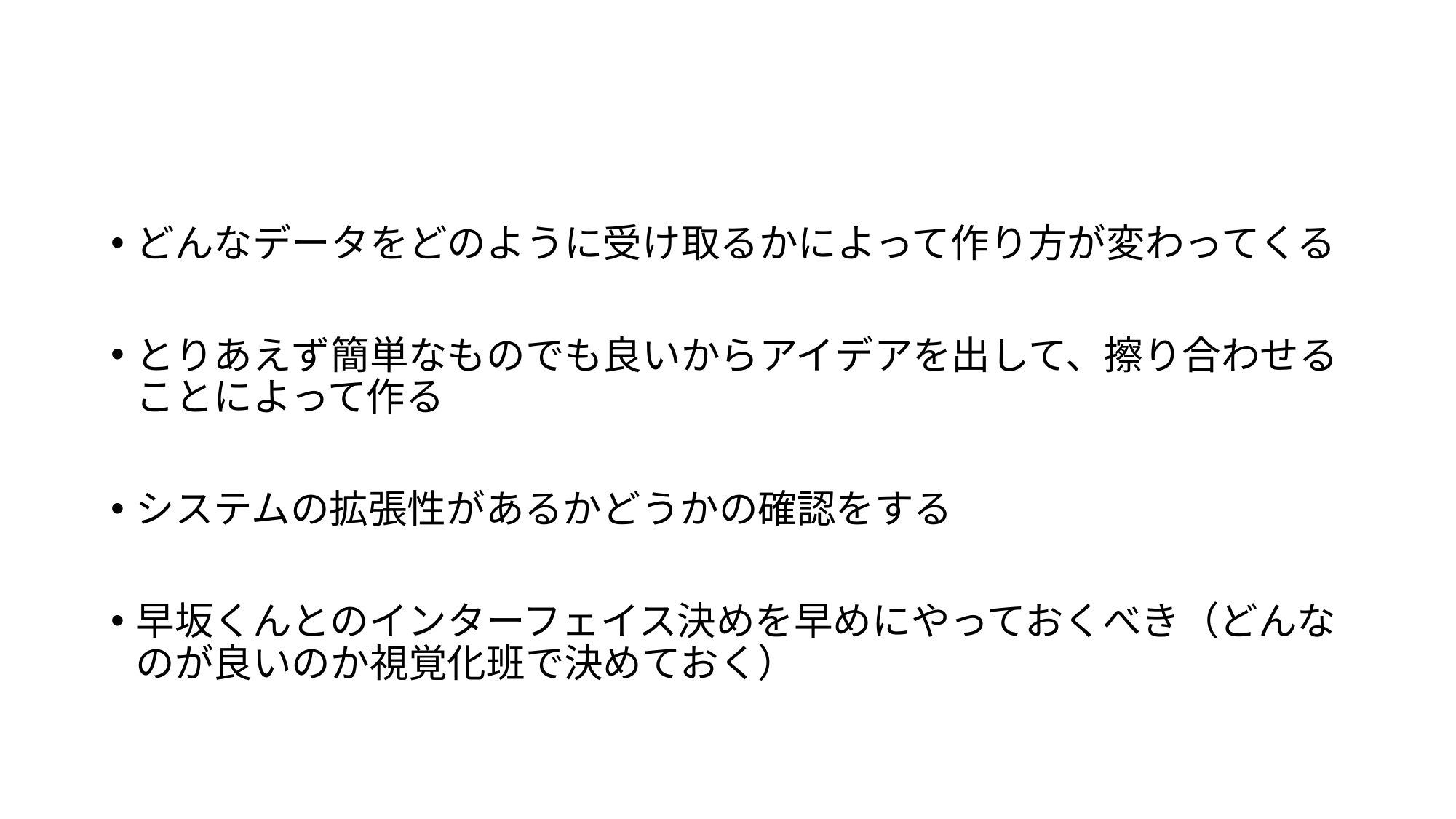

#
どんなデータをどのように受け取るかによって作り方が変わってくる

とりあえず簡単なものでも良いからアイデアを出して、擦り合わせることによって作る

システムの拡張性があるかどうかの確認をする

早坂くんとのインターフェイス決めを早めにやっておくべき（どんなのが良いのか視覚化班で決めておく）